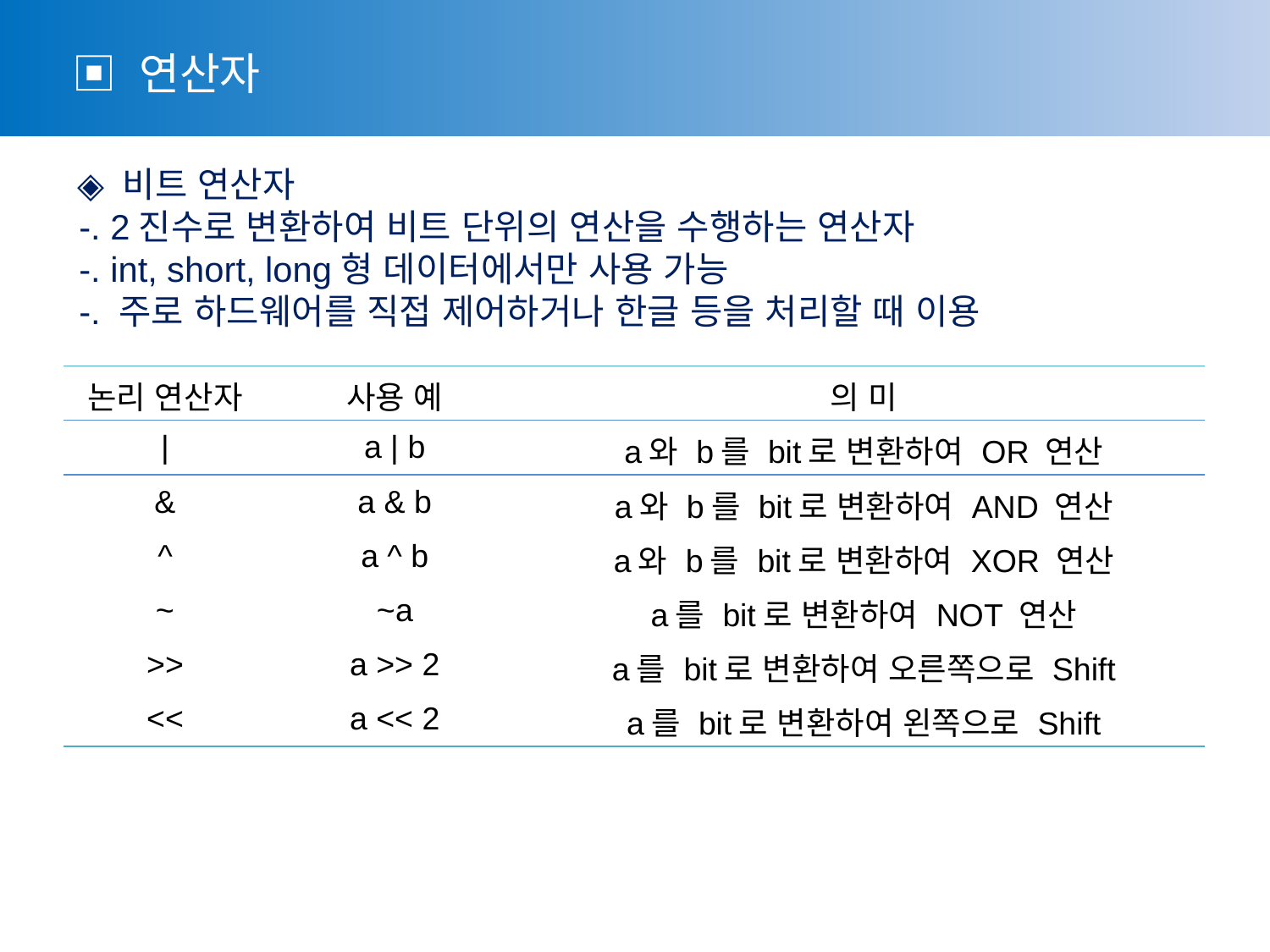

▣ 연산자
 ◈ 비트 연산자
 -. 2진수로 변환하여 비트 단위의 연산을 수행하는 연산자
 -. int, short, long형 데이터에서만 사용 가능
 -. 주로 하드웨어를 직접 제어하거나 한글 등을 처리할 때 이용

| 논리 연산자 | 사용 예 | 의 미 |
| --- | --- | --- |
| | | a | b | a와 b를 bit로 변환하여 OR 연산 |
| & | a & b | a와 b를 bit로 변환하여 AND 연산 |
| ^ | a ^ b | a와 b를 bit로 변환하여 XOR 연산 |
| ~ | ~a | a를 bit로 변환하여 NOT 연산 |
| >> | a >> 2 | a를 bit로 변환하여 오른쪽으로 Shift |
| << | a << 2 | a를 bit로 변환하여 왼쪽으로 Shift |